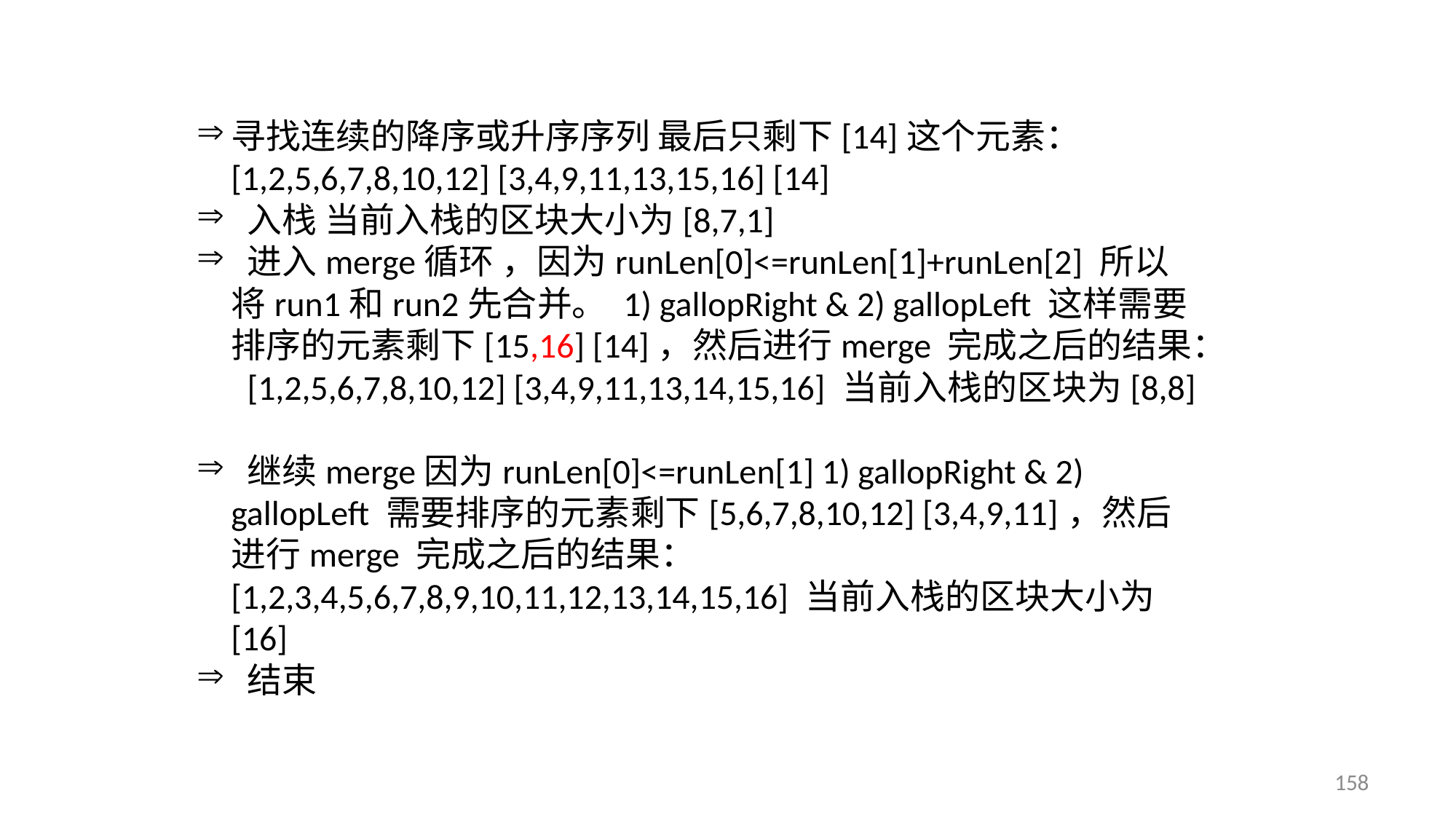

寻找连续的降序或升序序列 最后只剩下[14]这个元素：[1,2,5,6,7,8,10,12] [3,4,9,11,13,15,16] [14]
 入栈 当前入栈的区块大小为[8,7,1]
 进入merge循环 ，因为runLen[0]<=runLen[1]+runLen[2] 所以将run1和run2先合并。 1) gallopRight & 2) gallopLeft 这样需要排序的元素剩下[15,16] [14]，然后进行merge 完成之后的结果： [1,2,5,6,7,8,10,12] [3,4,9,11,13,14,15,16] 当前入栈的区块为[8,8]

 继续merge因为runLen[0]<=runLen[1] 1) gallopRight & 2) gallopLeft 需要排序的元素剩下[5,6,7,8,10,12] [3,4,9,11]，然后进行merge 完成之后的结果： [1,2,3,4,5,6,7,8,9,10,11,12,13,14,15,16] 当前入栈的区块大小为[16]
 结束
158